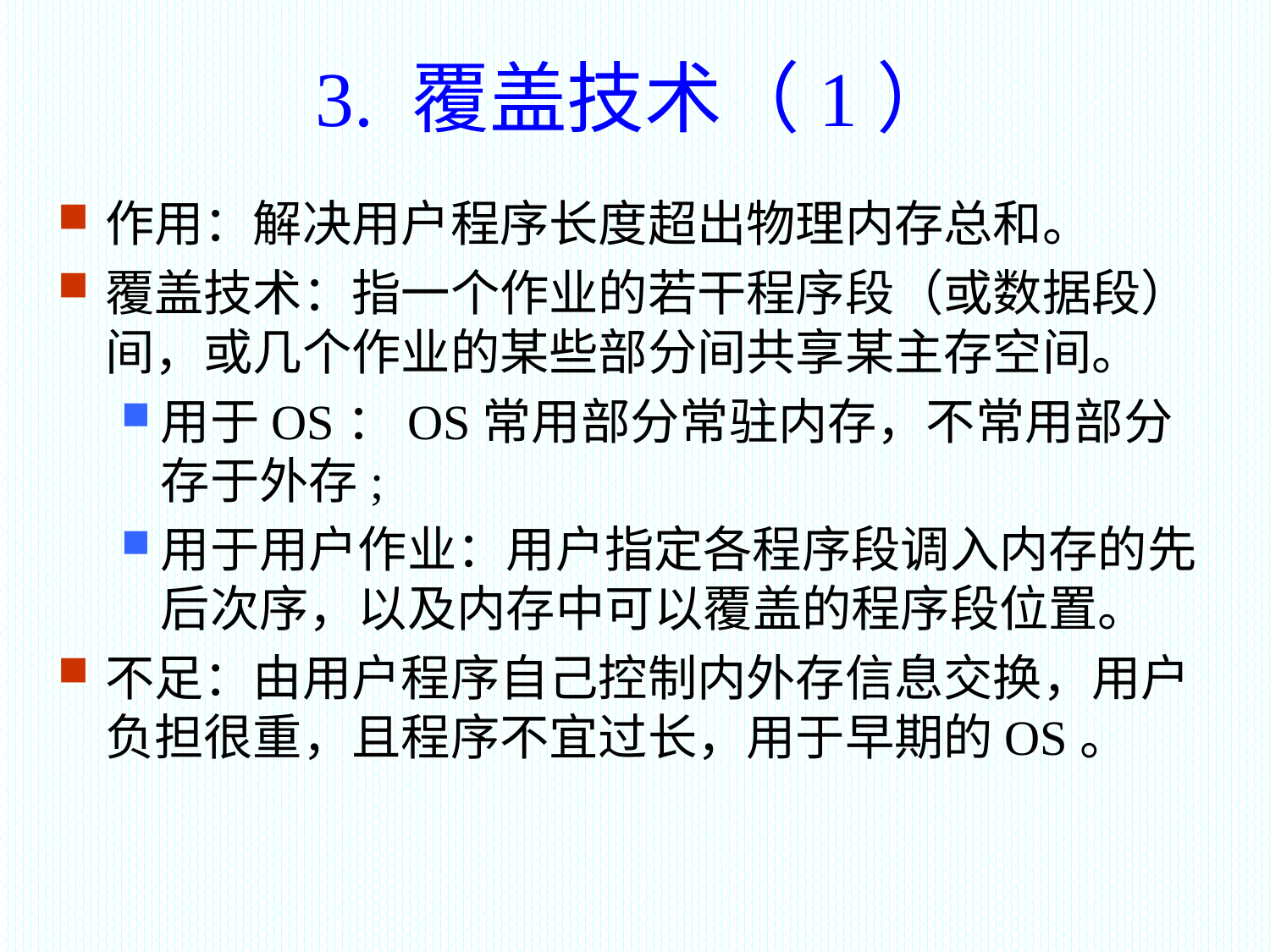

3. 覆盖技术（1）
作用：解决用户程序长度超出物理内存总和。
覆盖技术：指一个作业的若干程序段（或数据段）间，或几个作业的某些部分间共享某主存空间。
用于OS：OS常用部分常驻内存，不常用部分存于外存;
用于用户作业：用户指定各程序段调入内存的先后次序，以及内存中可以覆盖的程序段位置。
不足：由用户程序自己控制内外存信息交换，用户负担很重，且程序不宜过长，用于早期的OS。